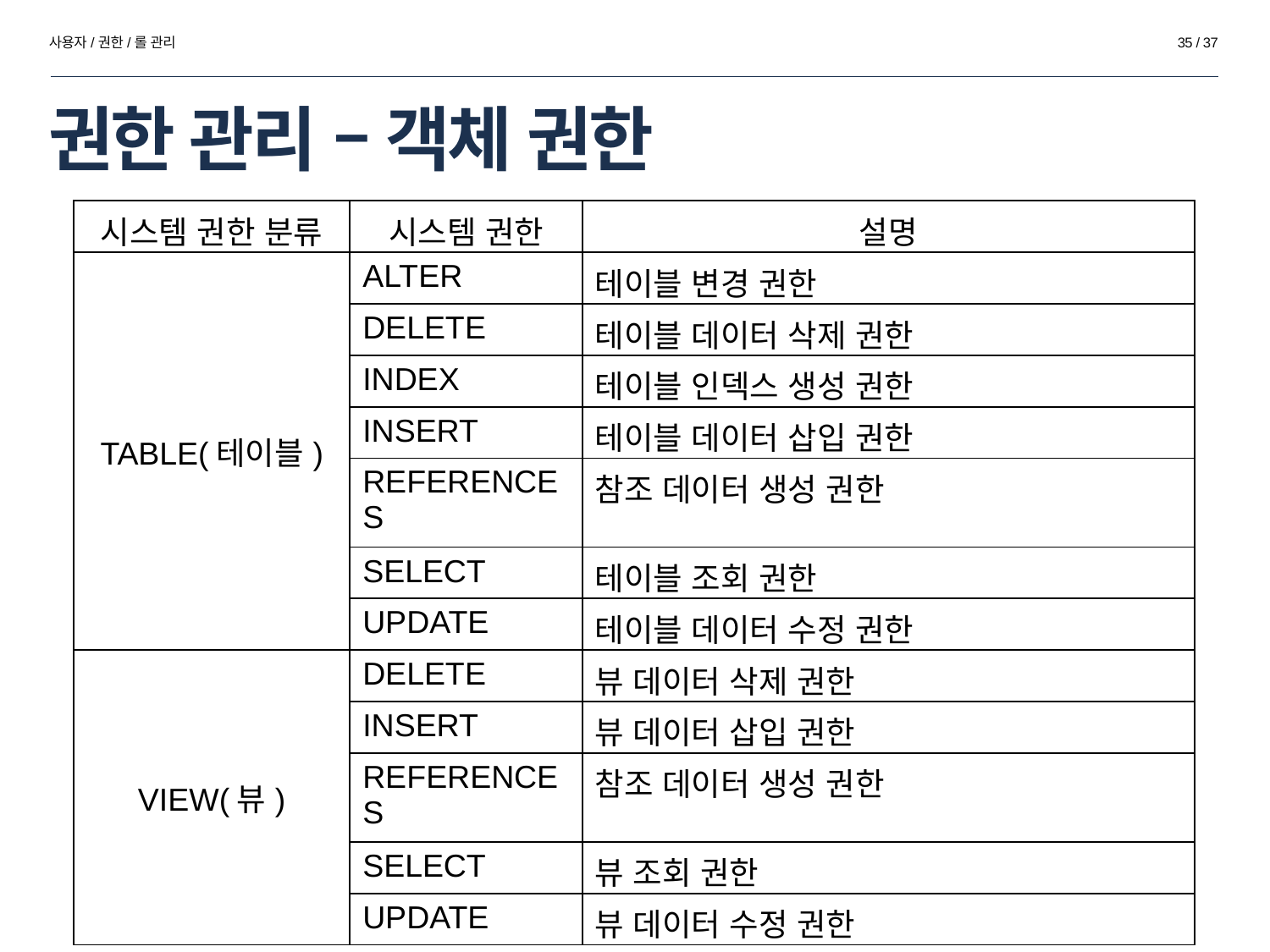

사용자/권한/롤 관리
35 / 37
# 권한 관리 – 객체 권한

| 시스템 권한 분류 | 시스템 권한 | 설명 |
| --- | --- | --- |
| TABLE(테이블) | ALTER | 테이블 변경 권한 |
|  | DELETE | 테이블 데이터 삭제 권한 |
|  | INDEX | 테이블 인덱스 생성 권한 |
|  | INSERT | 테이블 데이터 삽입 권한 |
|  | REFERENCES | 참조 데이터 생성 권한 |
|  | SELECT | 테이블 조회 권한 |
|  | UPDATE | 테이블 데이터 수정 권한 |
| VIEW(뷰) | DELETE | 뷰 데이터 삭제 권한 |
|  | INSERT | 뷰 데이터 삽입 권한 |
|  | REFERENCES | 참조 데이터 생성 권한 |
|  | SELECT | 뷰 조회 권한 |
|  | UPDATE | 뷰 데이터 수정 권한 |